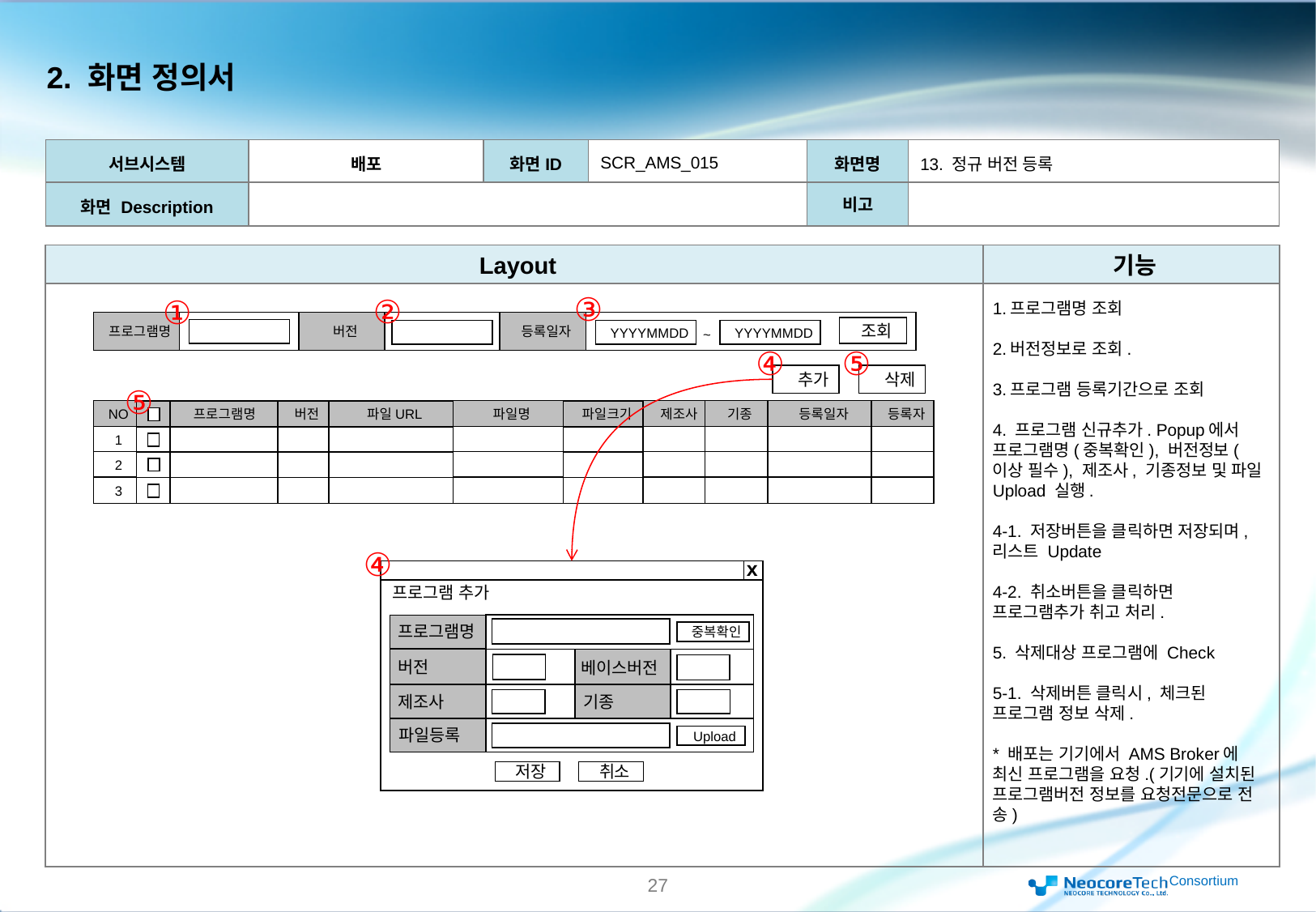

2. 화면 정의서
| 서브시스템 | 배포 | 화면ID | SCR\_AMS\_015 | 화면명 | 13. 정규 버전 등록 |
| --- | --- | --- | --- | --- | --- |
| 화면 Description |  |  |  | 비고 |  |
Layout
기능
1.프로그램명 조회
2.버전정보로 조회.

3.프로그램 등록기간으로 조회

4. 프로그램 신규추가. Popup에서 프로그램명(중복확인), 버전정보(이상 필수), 제조사, 기종정보 및 파일 Upload 실행.

4-1. 저장버튼을 클릭하면 저장되며, 리스트 Update

4-2. 취소버튼을 클릭하면 프로그램추가 취고 처리.

5. 삭제대상 프로그램에 Check

5-1. 삭제버튼 클릭시, 체크된 프로그램 정보 삭제.

* 배포는 기기에서 AMS Broker에 최신 프로그램을 요청.(기기에 설치된 프로그램버전 정보를 요청전문으로 전송)

③

②
①

프로그램명
버전
등록일자
조회

YYYYMMDD
~
YYYYMMDD
④
⑤
 추가
 삭제
⑤
NO
파일명
제조사
기종
등록일자
등록자

프로그램명
버전
파일URL
파일크기

1

2

3

④
x

프로그램 추가

프로그램명

중복확인

버전
베이스버전

제조사
기종

파일등록

Upload
취소
저장